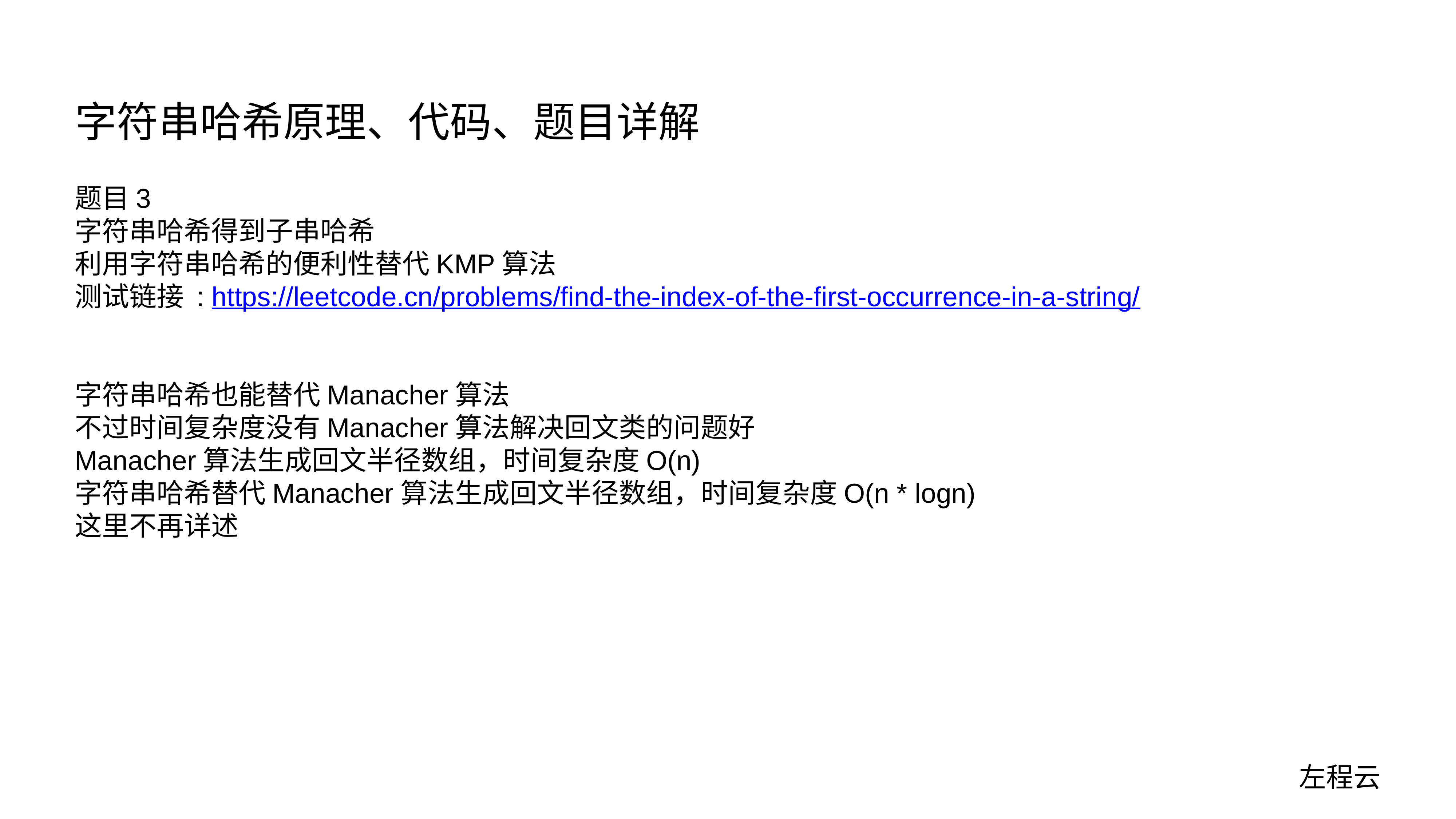

# 字符串哈希原理、代码、题目详解
题目3
字符串哈希得到子串哈希
利用字符串哈希的便利性替代KMP算法
测试链接 : https://leetcode.cn/problems/find-the-index-of-the-first-occurrence-in-a-string/

字符串哈希也能替代Manacher算法
不过时间复杂度没有Manacher算法解决回文类的问题好
Manacher算法生成回文半径数组，时间复杂度O(n)
字符串哈希替代Manacher算法生成回文半径数组，时间复杂度O(n * logn)
这里不再详述
左程云